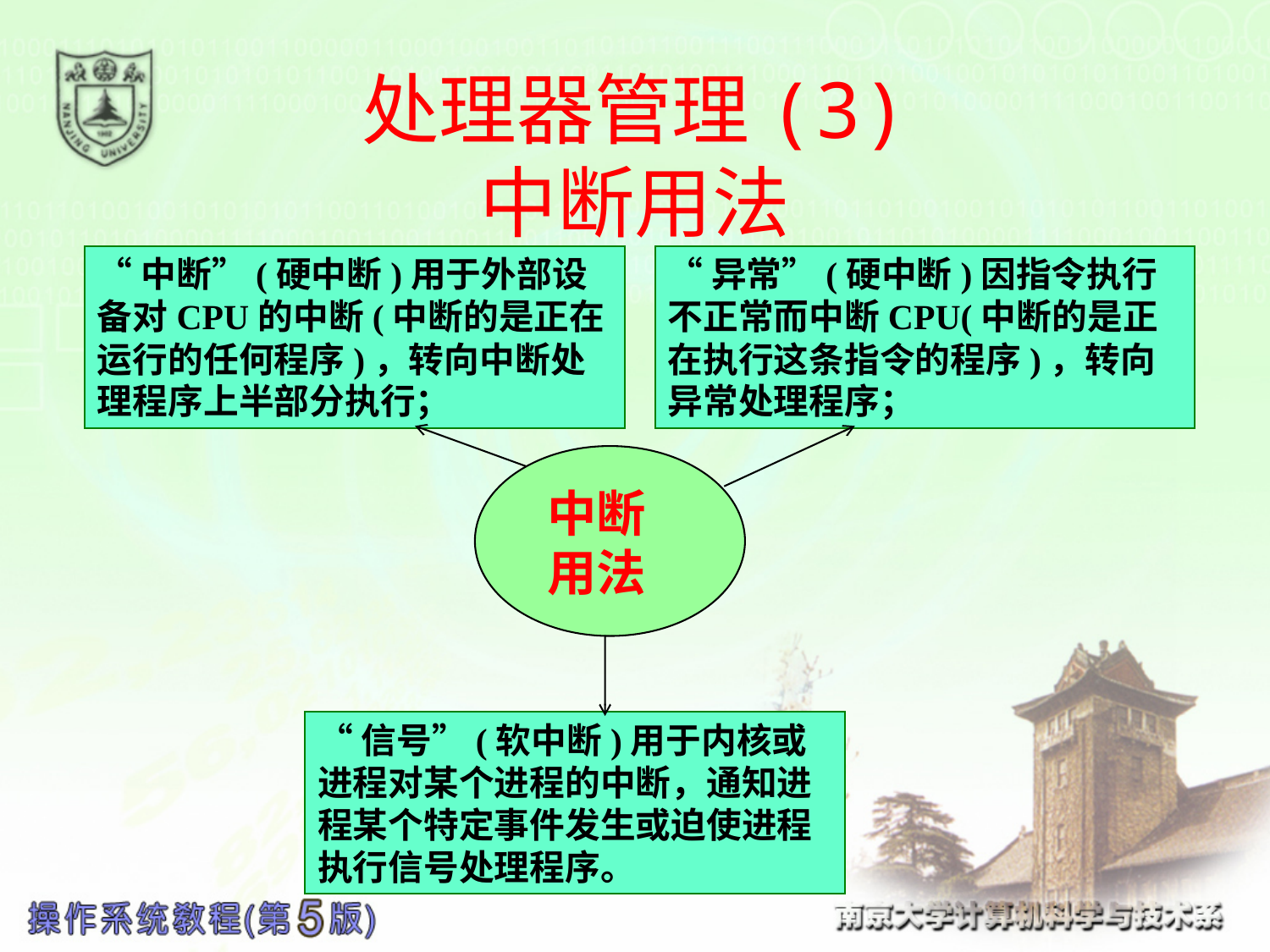

# 处理器管理(3) 中断用法
“中断”(硬中断)用于外部设备对CPU的中断(中断的是正在运行的任何程序)，转向中断处理程序上半部分执行；
“异常”(硬中断)因指令执行不正常而中断CPU(中断的是正在执行这条指令的程序)，转向异常处理程序；

中断
用法

“信号”(软中断)用于内核或进程对某个进程的中断，通知进程某个特定事件发生或迫使进程执行信号处理程序。